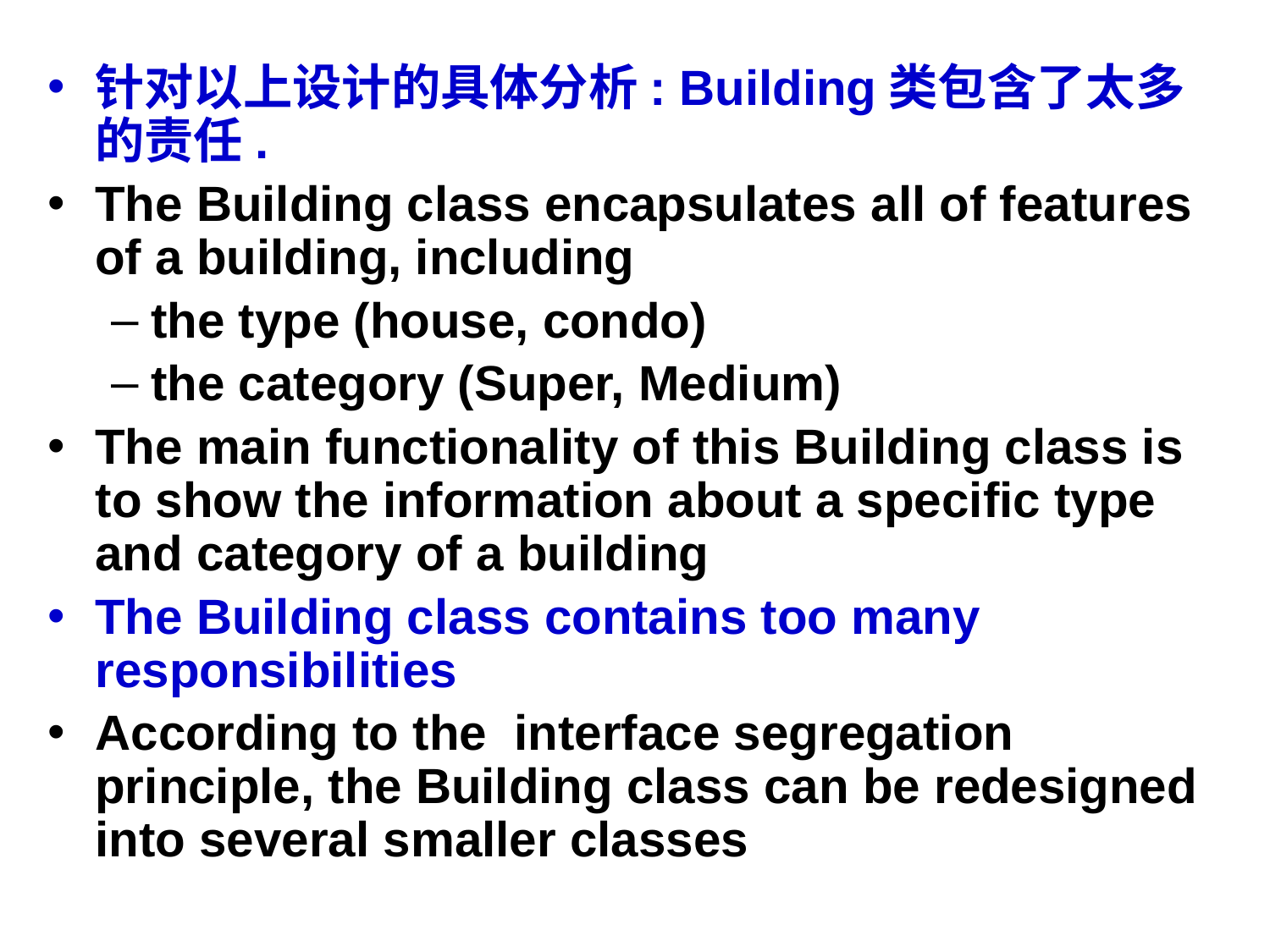

针对以上设计的具体分析: Building类包含了太多的责任.
The Building class encapsulates all of features of a building, including
the type (house, condo)
the category (Super, Medium)
The main functionality of this Building class is to show the information about a specific type and category of a building
The Building class contains too many responsibilities
According to the  interface segregation principle, the Building class can be redesigned into several smaller classes